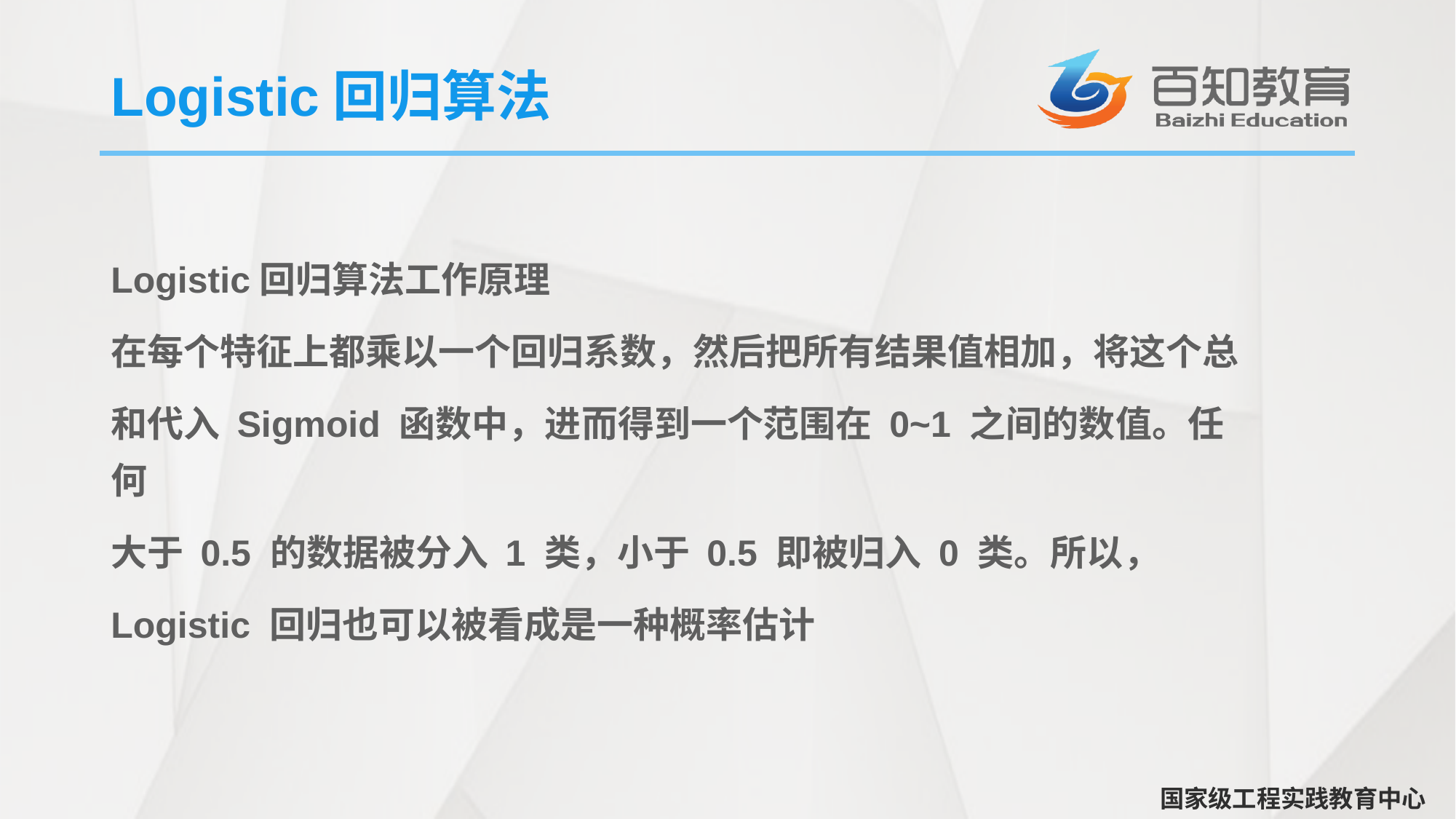

# Logistic回归算法

Logistic回归算法工作原理
在每个特征上都乘以一个回归系数，然后把所有结果值相加，将这个总
和代入 Sigmoid 函数中，进而得到一个范围在 0~1 之间的数值。任何
大于 0.5 的数据被分入 1 类，小于 0.5 即被归入 0 类。所以，
Logistic 回归也可以被看成是一种概率估计